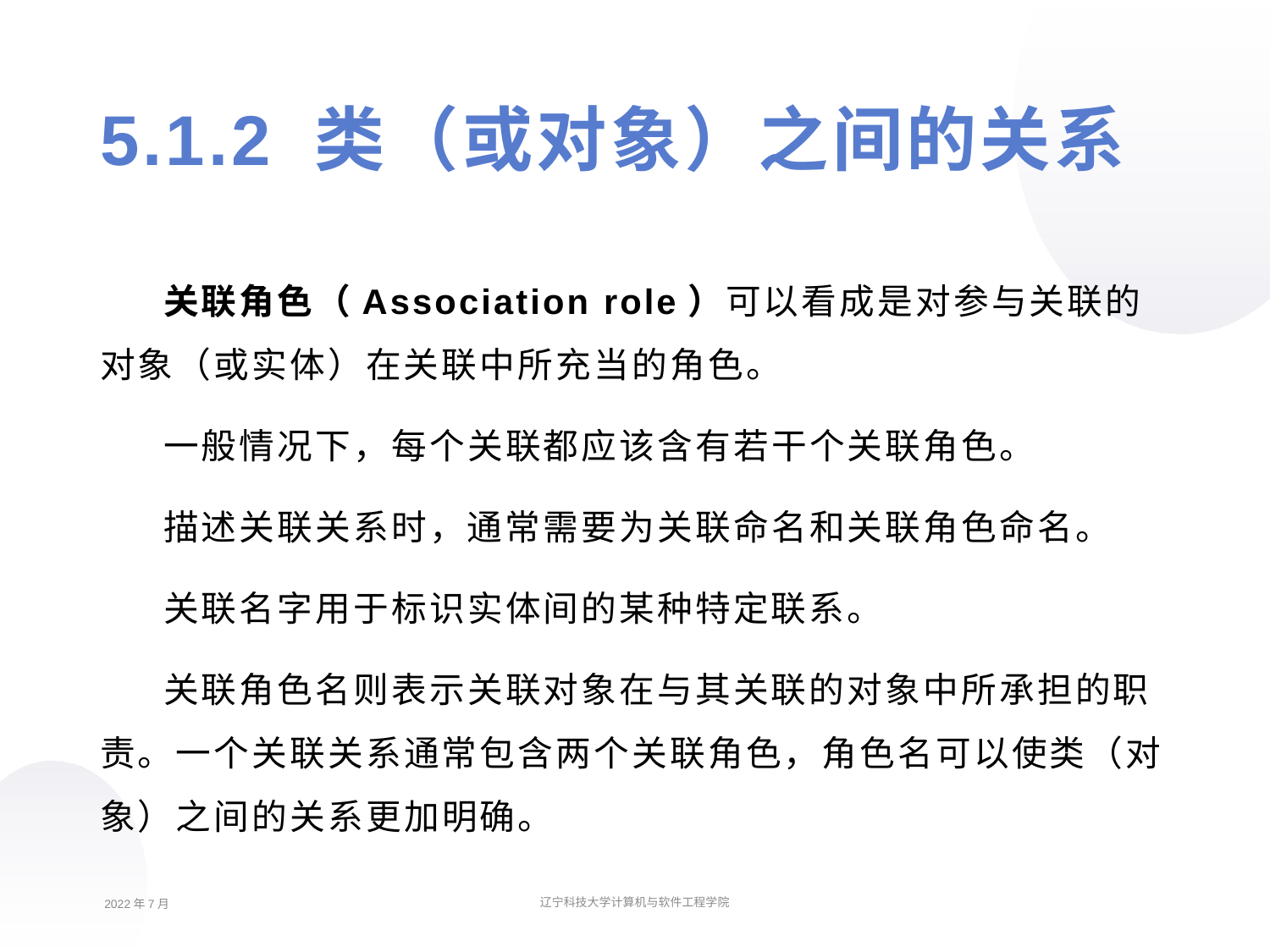

5.1.2 类（或对象）之间的关系
关联角色（Association role）可以看成是对参与关联的对象（或实体）在关联中所充当的角色。
一般情况下，每个关联都应该含有若干个关联角色。
描述关联关系时，通常需要为关联命名和关联角色命名。
关联名字用于标识实体间的某种特定联系。
关联角色名则表示关联对象在与其关联的对象中所承担的职责。一个关联关系通常包含两个关联角色，角色名可以使类（对象）之间的关系更加明确。

2022年7月
辽宁科技大学计算机与软件工程学院
18